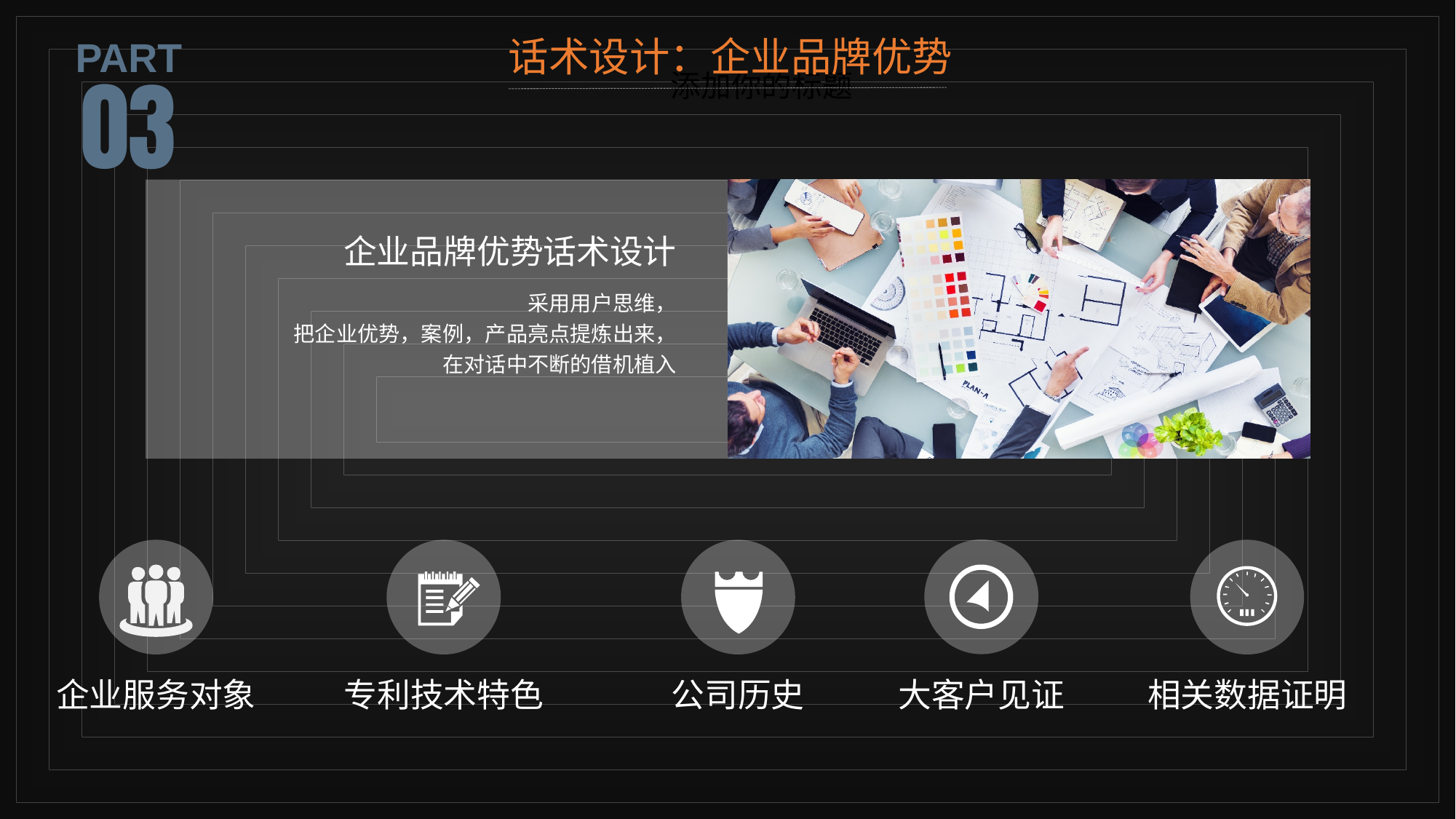

话术设计：企业品牌优势
PART
添加你的标题
03

企业品牌优势话术设计
采用用户思维，
把企业优势，案例，产品亮点提炼出来，
在对话中不断的借机植入

大客户见证

企业服务对象

专利技术特色

公司历史

相关数据证明